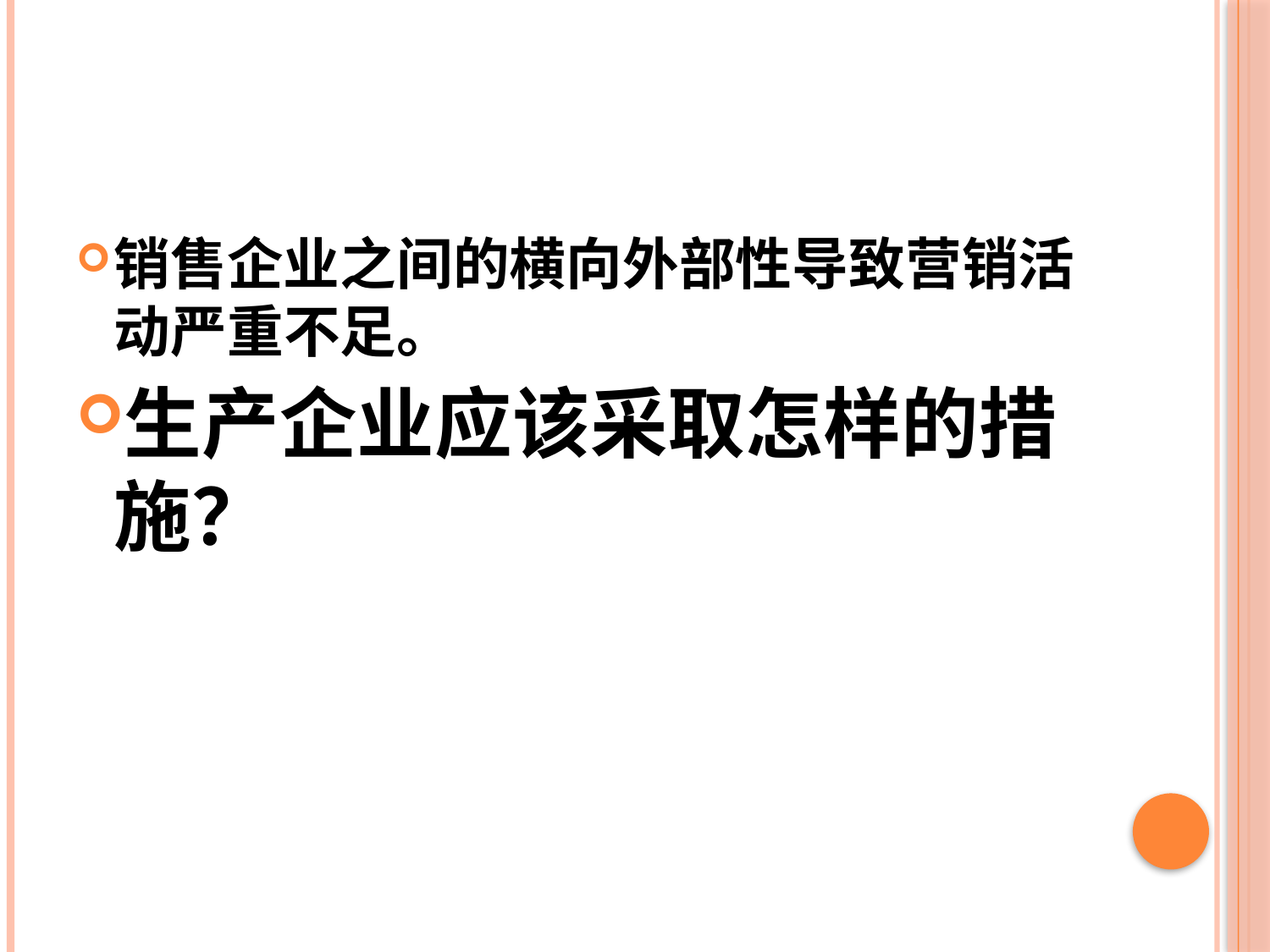

#
销售企业之间的横向外部性导致营销活动严重不足。
生产企业应该采取怎样的措施？